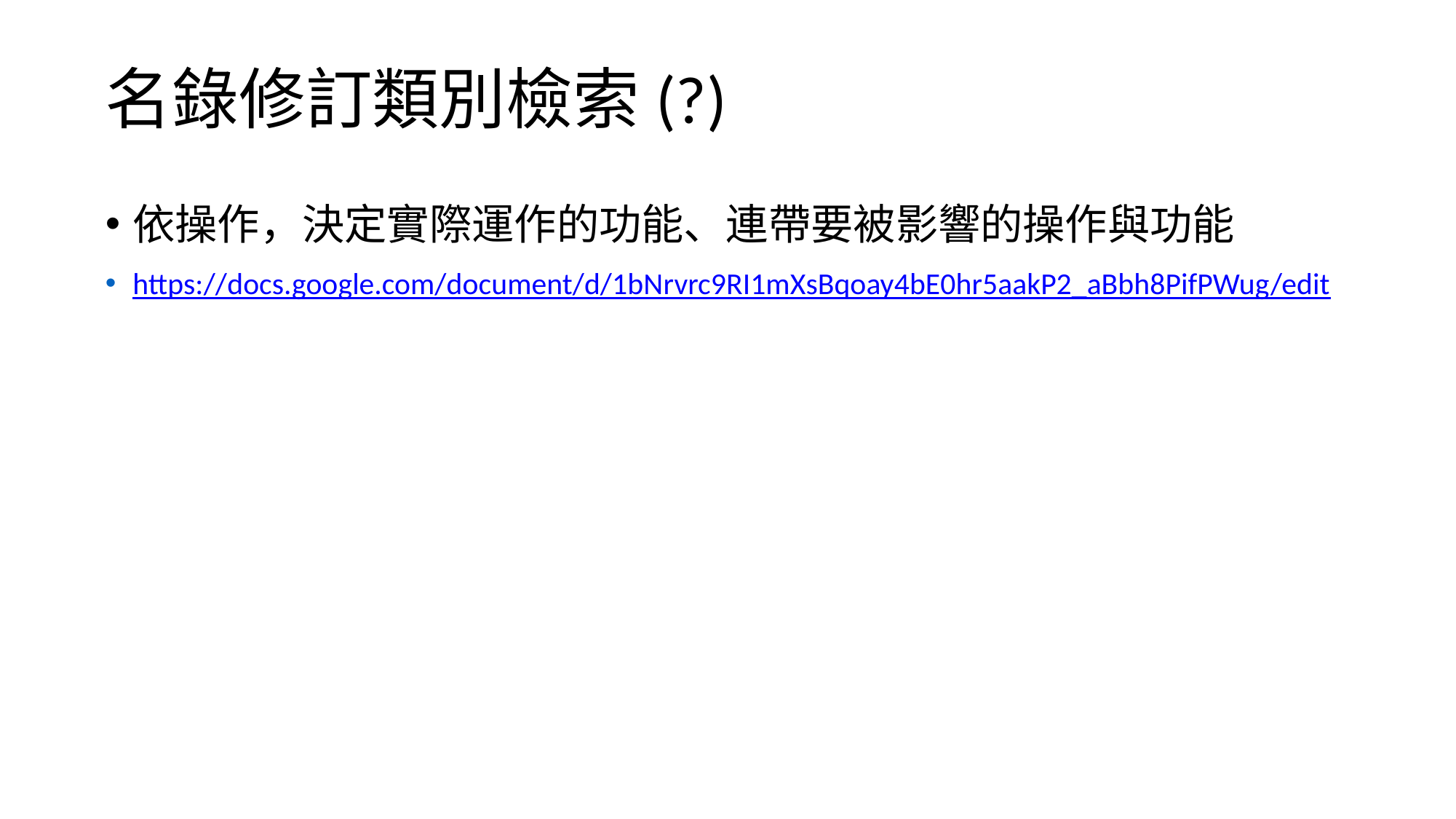

# 名錄修訂類別檢索(?)
依操作，決定實際運作的功能、連帶要被影響的操作與功能
https://docs.google.com/document/d/1bNrvrc9RI1mXsBqoay4bE0hr5aakP2_aBbh8PifPWug/edit
42